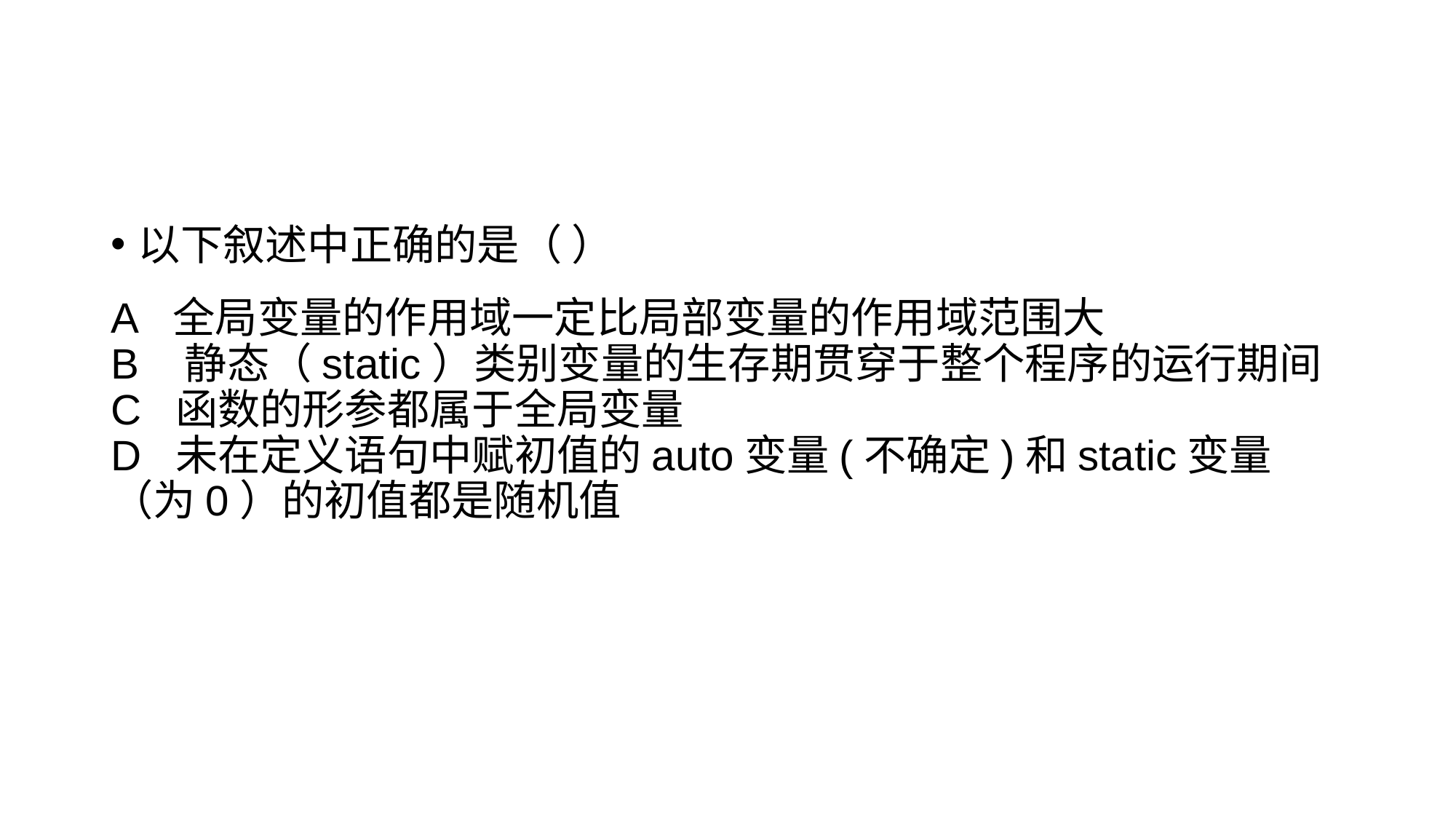

#
以下叙述中正确的是（ ）
A  全局变量的作用域一定比局部变量的作用域范围大
B   静态（static）类别变量的生存期贯穿于整个程序的运行期间
C  函数的形参都属于全局变量
D  未在定义语句中赋初值的auto变量(不确定)和static变量（为0）的初值都是随机值